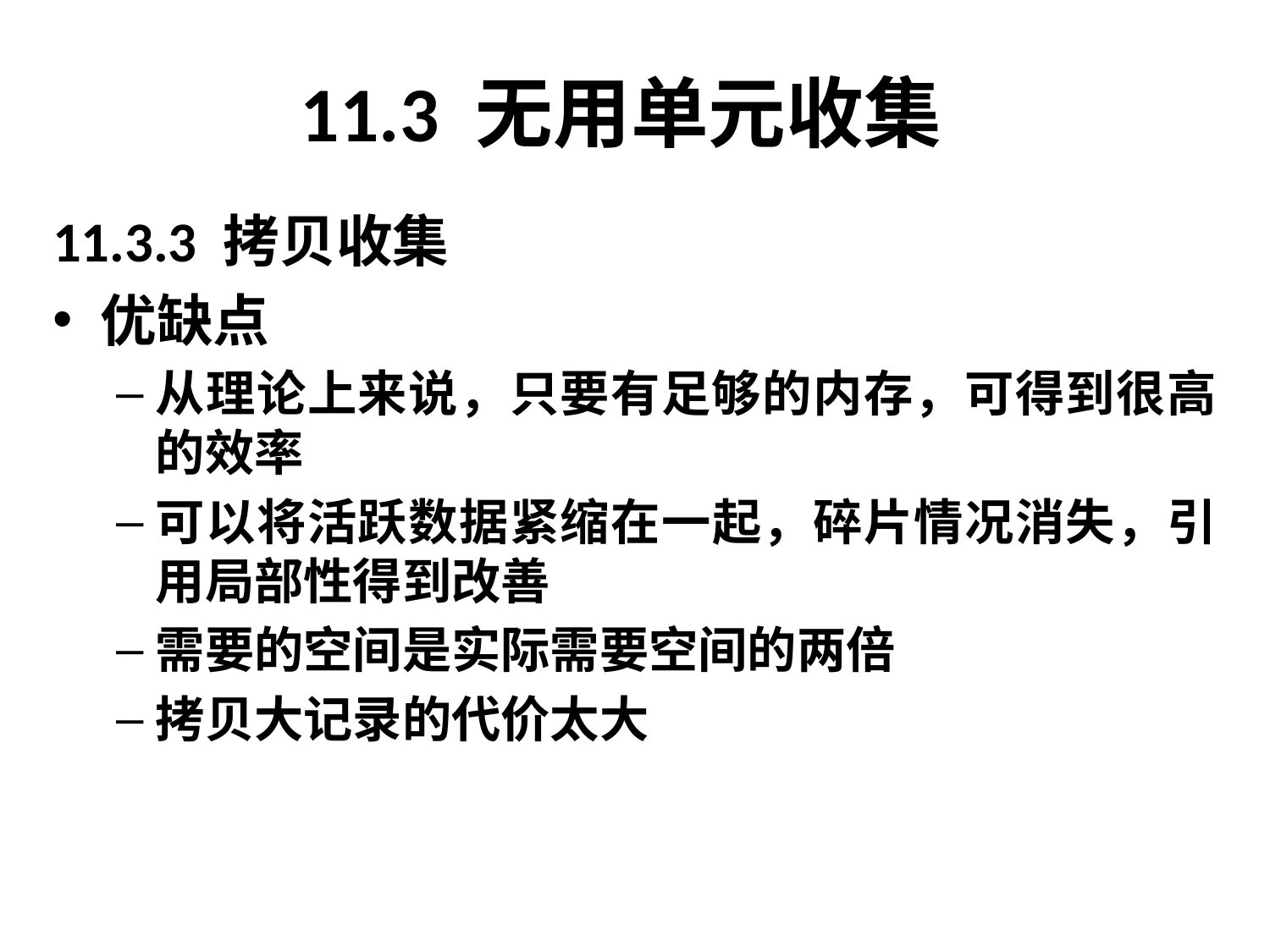

# 11.3 无用单元收集
11.3.3 拷贝收集
优缺点
从理论上来说，只要有足够的内存，可得到很高的效率
可以将活跃数据紧缩在一起，碎片情况消失，引用局部性得到改善
需要的空间是实际需要空间的两倍
拷贝大记录的代价太大